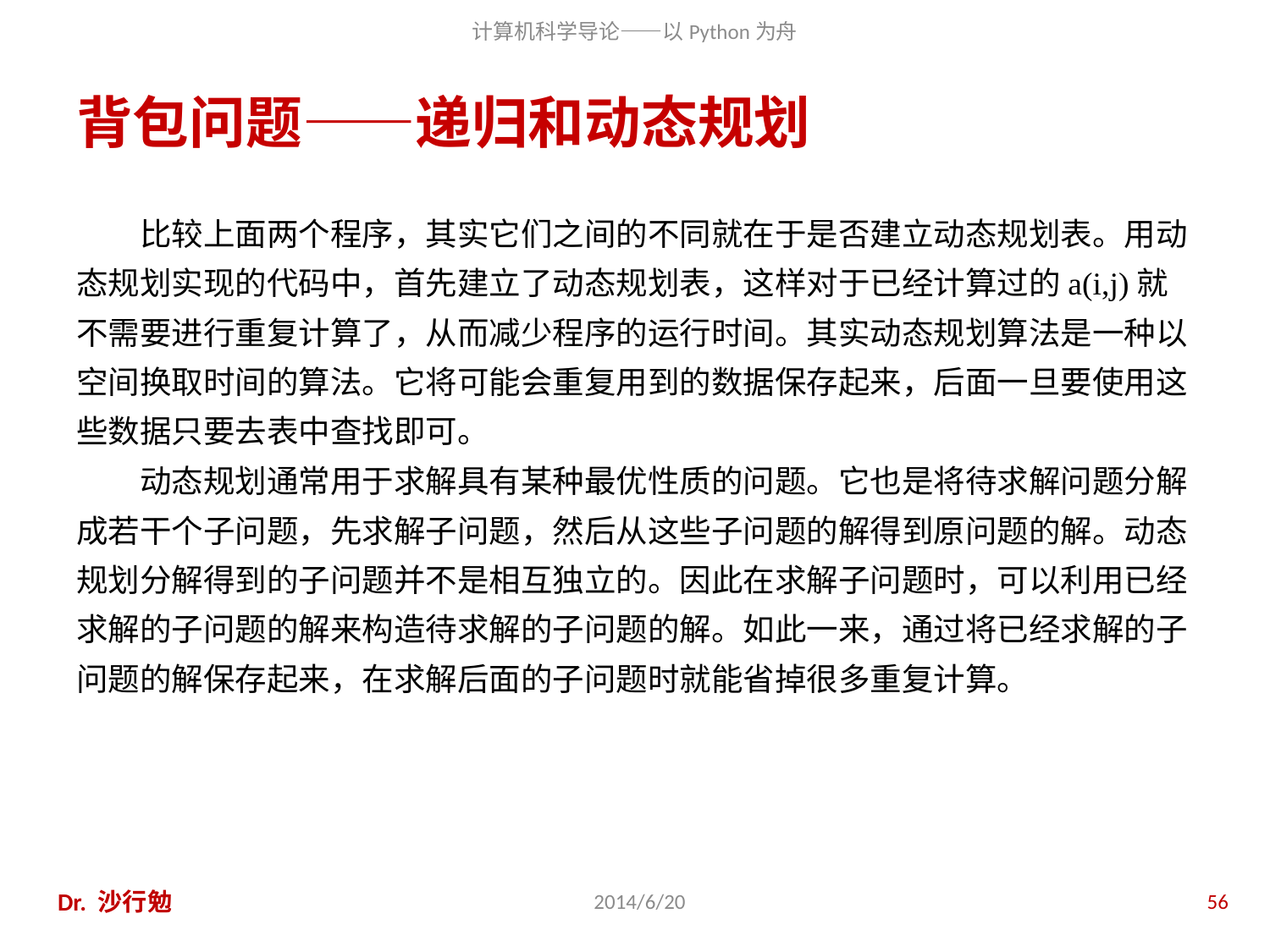

# 背包问题——递归和动态规划
比较上面两个程序，其实它们之间的不同就在于是否建立动态规划表。用动态规划实现的代码中，首先建立了动态规划表，这样对于已经计算过的a(i,j)就不需要进行重复计算了，从而减少程序的运行时间。其实动态规划算法是一种以空间换取时间的算法。它将可能会重复用到的数据保存起来，后面一旦要使用这些数据只要去表中查找即可。
动态规划通常用于求解具有某种最优性质的问题。它也是将待求解问题分解成若干个子问题，先求解子问题，然后从这些子问题的解得到原问题的解。动态规划分解得到的子问题并不是相互独立的。因此在求解子问题时，可以利用已经求解的子问题的解来构造待求解的子问题的解。如此一来，通过将已经求解的子问题的解保存起来，在求解后面的子问题时就能省掉很多重复计算。

Dr. 沙行勉
2014/6/20
56